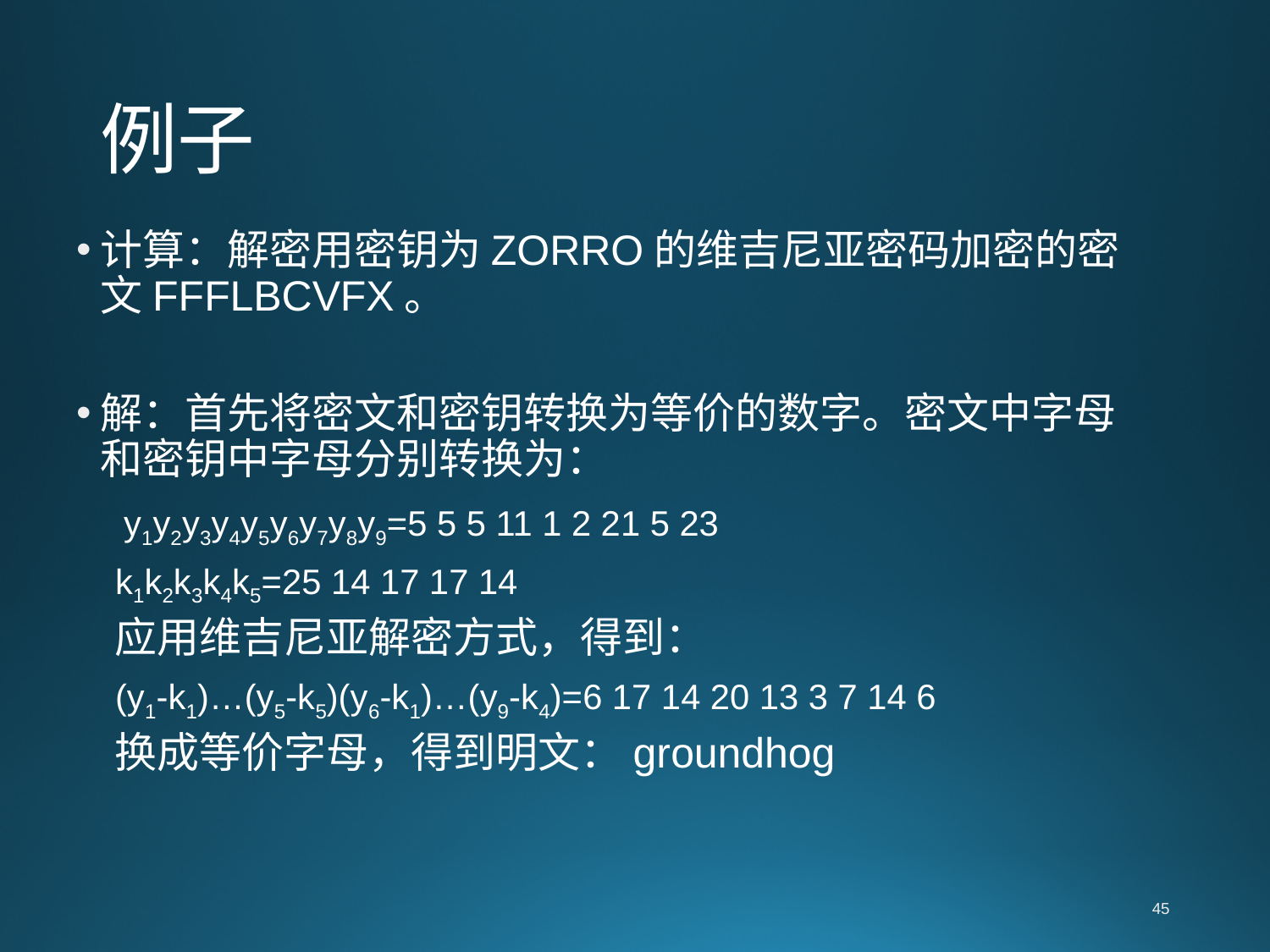

# 例子
计算：解密用密钥为ZORRO的维吉尼亚密码加密的密文FFFLBCVFX。

解：首先将密文和密钥转换为等价的数字。密文中字母和密钥中字母分别转换为：
    y1y2y3y4y5y6y7y8y9=5 5 5 11 1 2 21 5 23
    k1k2k3k4k5=25 14 17 17 14
   应用维吉尼亚解密方式，得到：
    (y1-k1)…(y5-k5)(y6-k1)…(y9-k4)=6 17 14 20 13 3 7 14 6
   换成等价字母，得到明文：groundhog
45